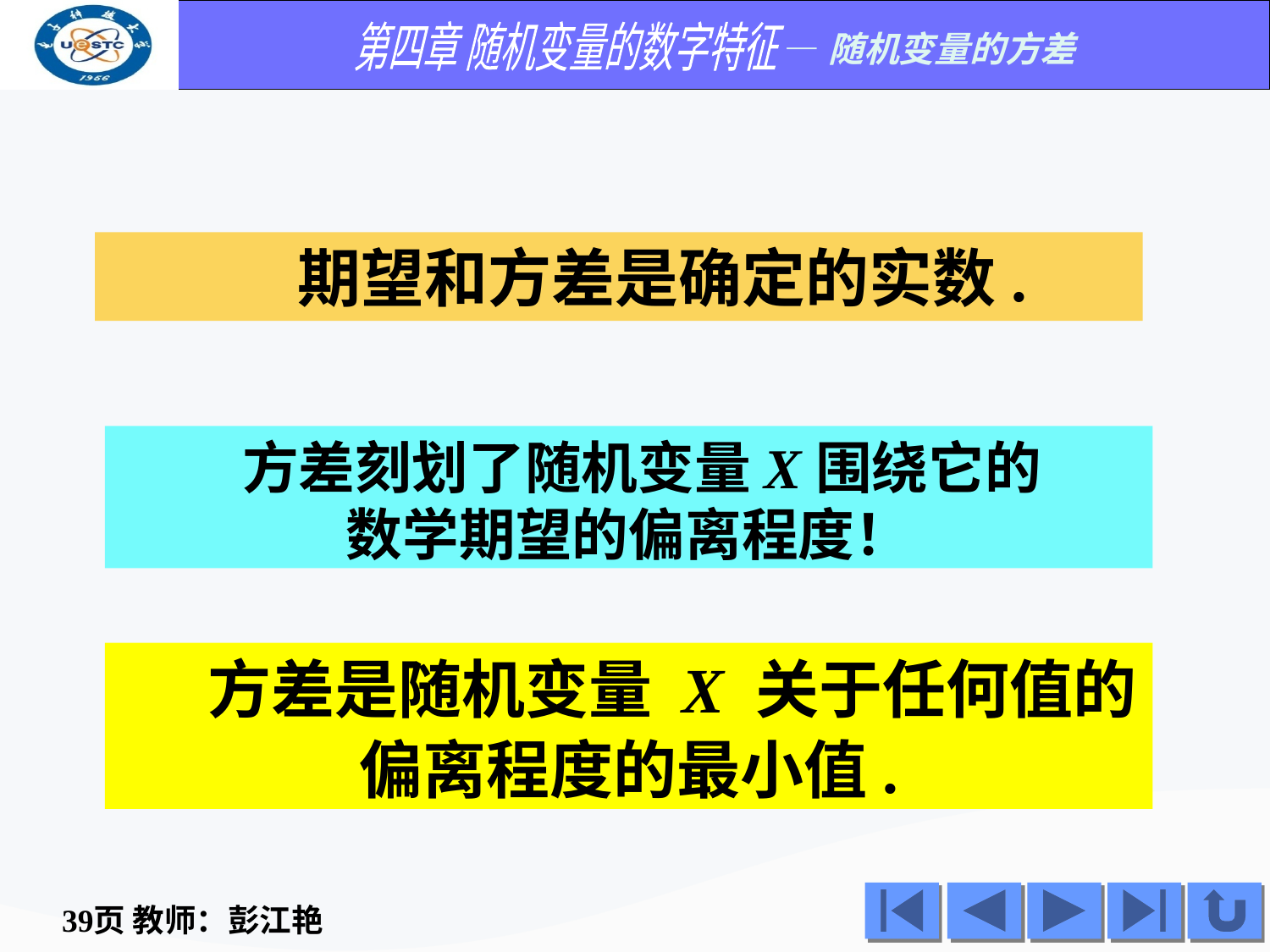

期望和方差是确定的实数.
 方差刻划了随机变量X围绕它的
数学期望的偏离程度！
     方差是随机变量 X 关于任何值的
偏离程度的最小值.